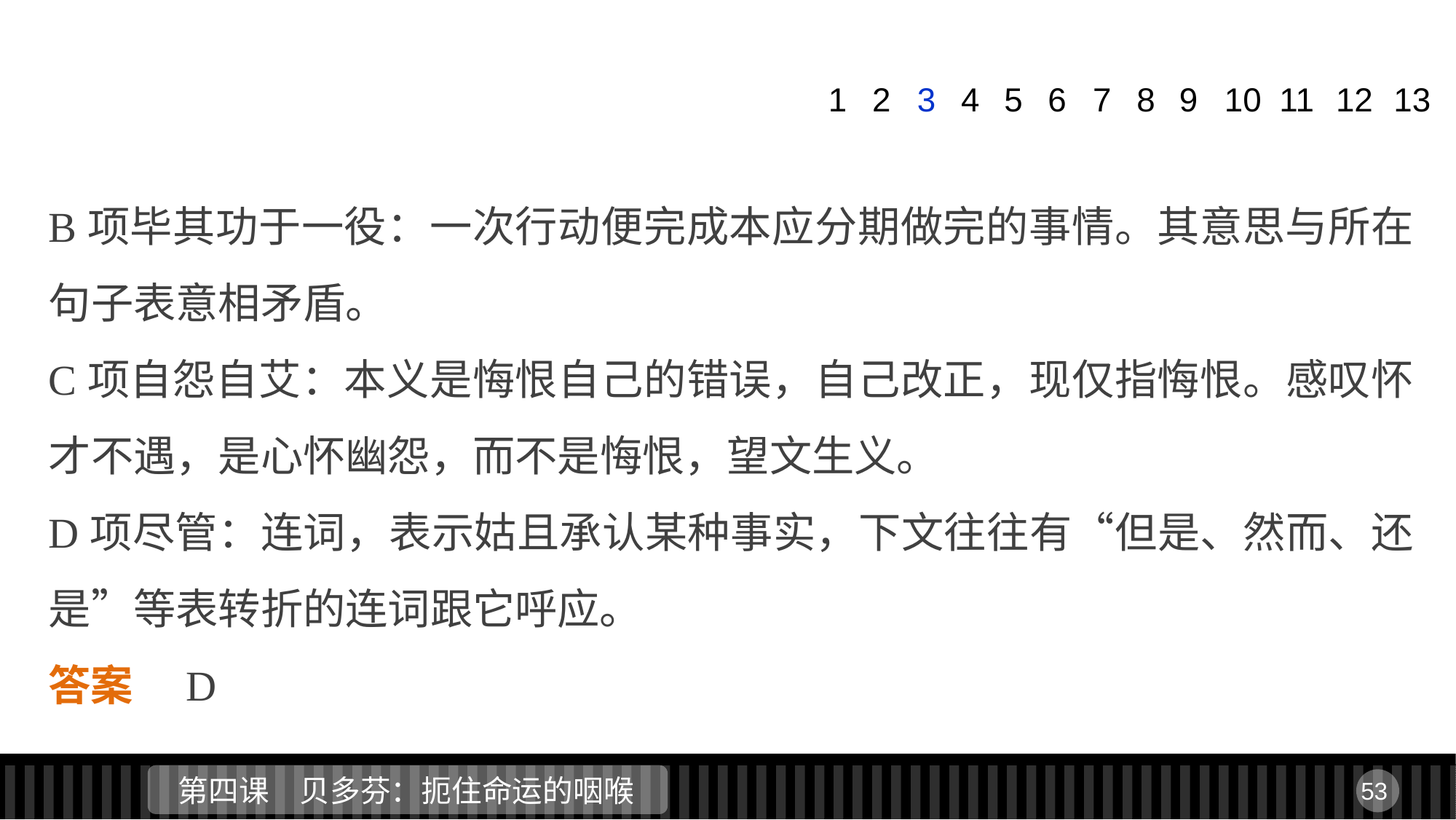

1
2
3
4
5
6
7
8
9
11
12
13
10
B项毕其功于一役：一次行动便完成本应分期做完的事情。其意思与所在句子表意相矛盾。
C项自怨自艾：本义是悔恨自己的错误，自己改正，现仅指悔恨。感叹怀才不遇，是心怀幽怨，而不是悔恨，望文生义。
D项尽管：连词，表示姑且承认某种事实，下文往往有“但是、然而、还是”等表转折的连词跟它呼应。
答案　D